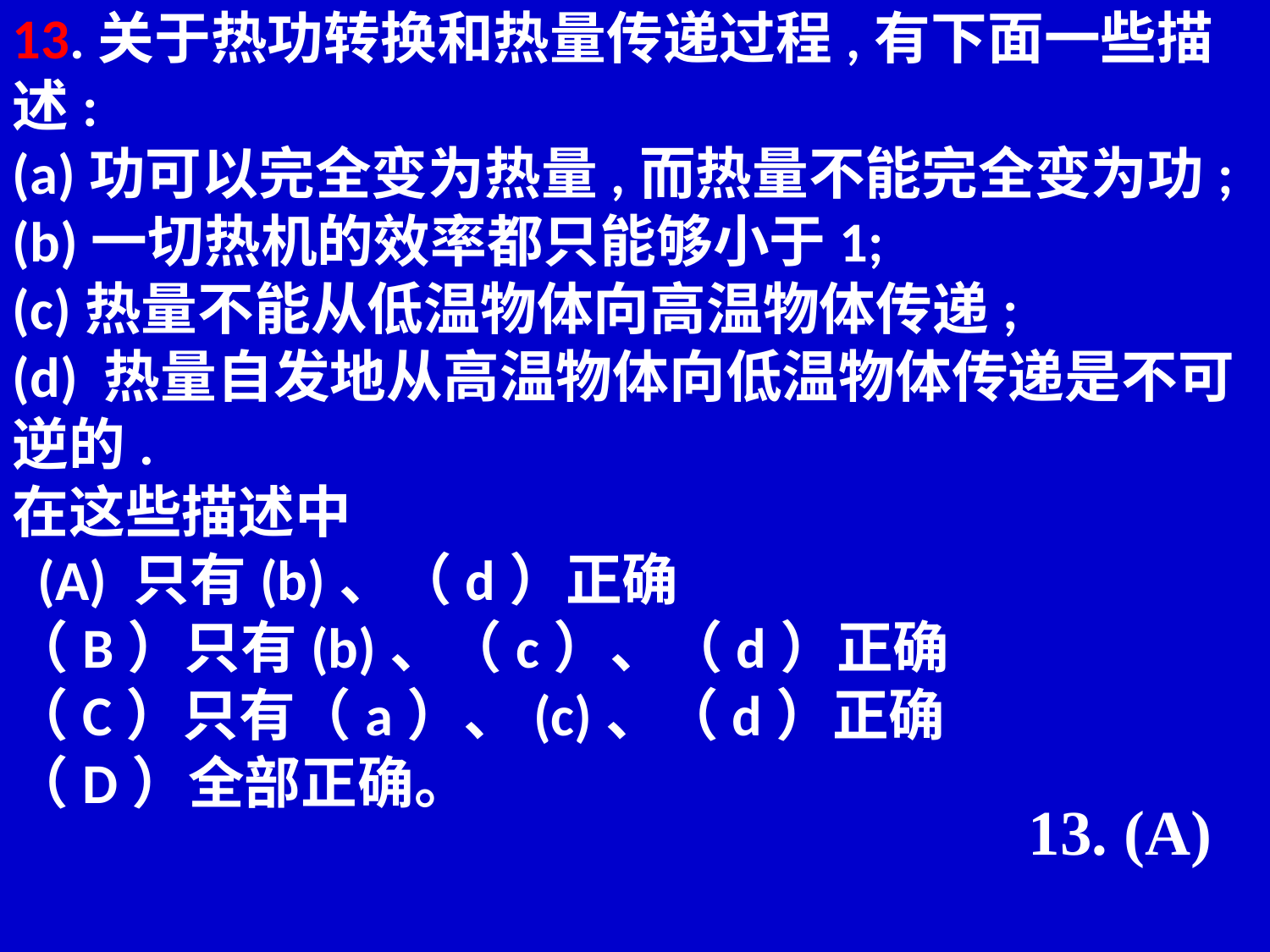

13.关于热功转换和热量传递过程,有下面一些描述:
(a)功可以完全变为热量,而热量不能完全变为功;
(b)一切热机的效率都只能够小于1;
(c)热量不能从低温物体向高温物体传递;
(d) 热量自发地从高温物体向低温物体传递是不可逆的.
在这些描述中
  (A) 只有(b)、（d）正确
（B）只有(b)、（c）、（d）正确
（C）只有（a）、(c)、（d）正确
（D）全部正确。
13. (A)